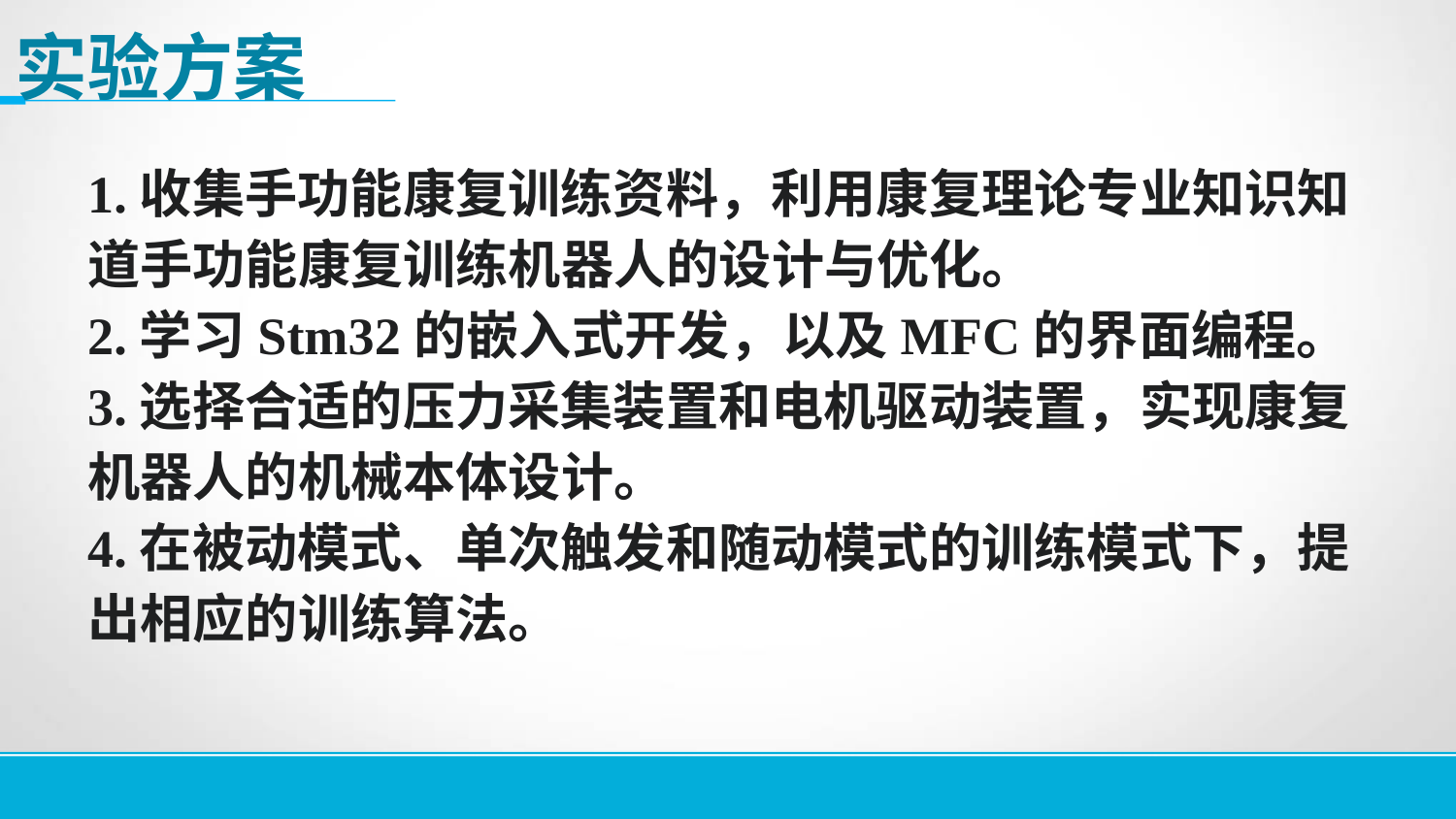

# 实验方案
1.收集手功能康复训练资料，利用康复理论专业知识知道手功能康复训练机器人的设计与优化。
2.学习Stm32的嵌入式开发，以及MFC的界面编程。
3.选择合适的压力采集装置和电机驱动装置，实现康复机器人的机械本体设计。
4.在被动模式、单次触发和随动模式的训练模式下，提出相应的训练算法。